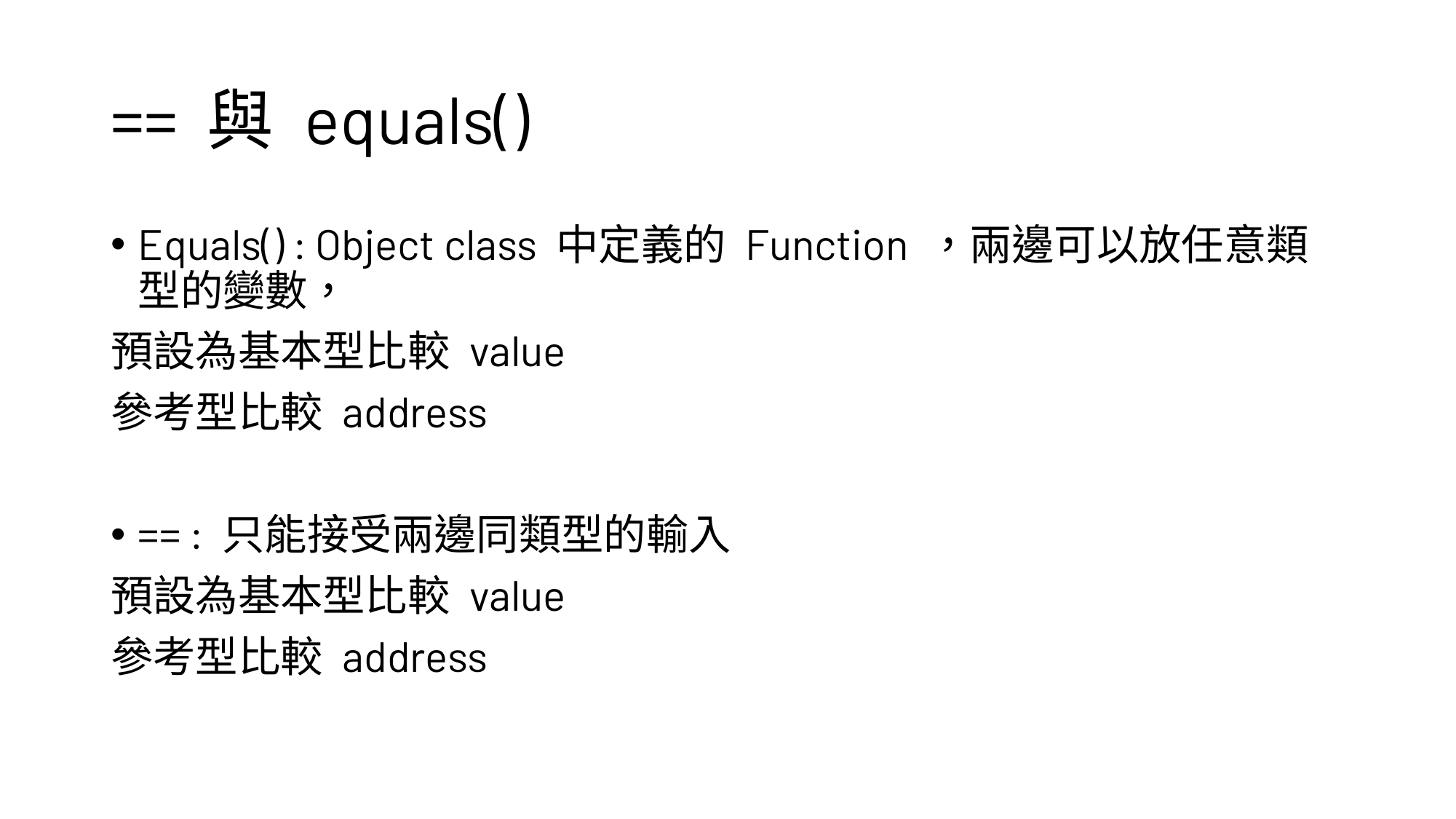

# == 與 equals()
Equals() : Object class 中定義的 Function ，兩邊可以放任意類型的變數，
預設為基本型比較 value
參考型比較 address

== : 只能接受兩邊同類型的輸入
預設為基本型比較 value
參考型比較 address